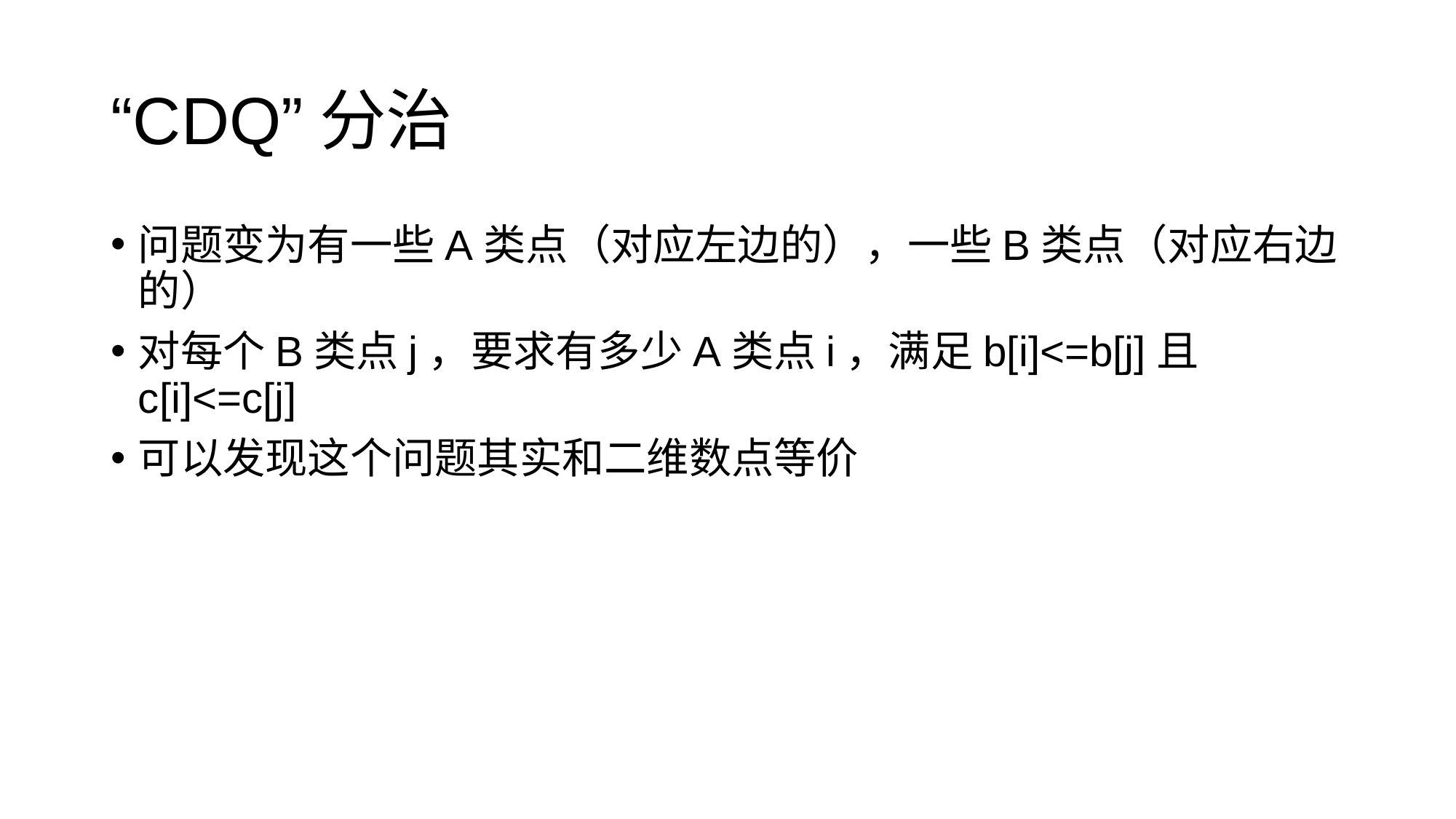

# “CDQ”分治
问题变为有一些A类点（对应左边的），一些B类点（对应右边的）
对每个B类点j，要求有多少A类点i，满足b[i]<=b[j]且c[i]<=c[j]
可以发现这个问题其实和二维数点等价